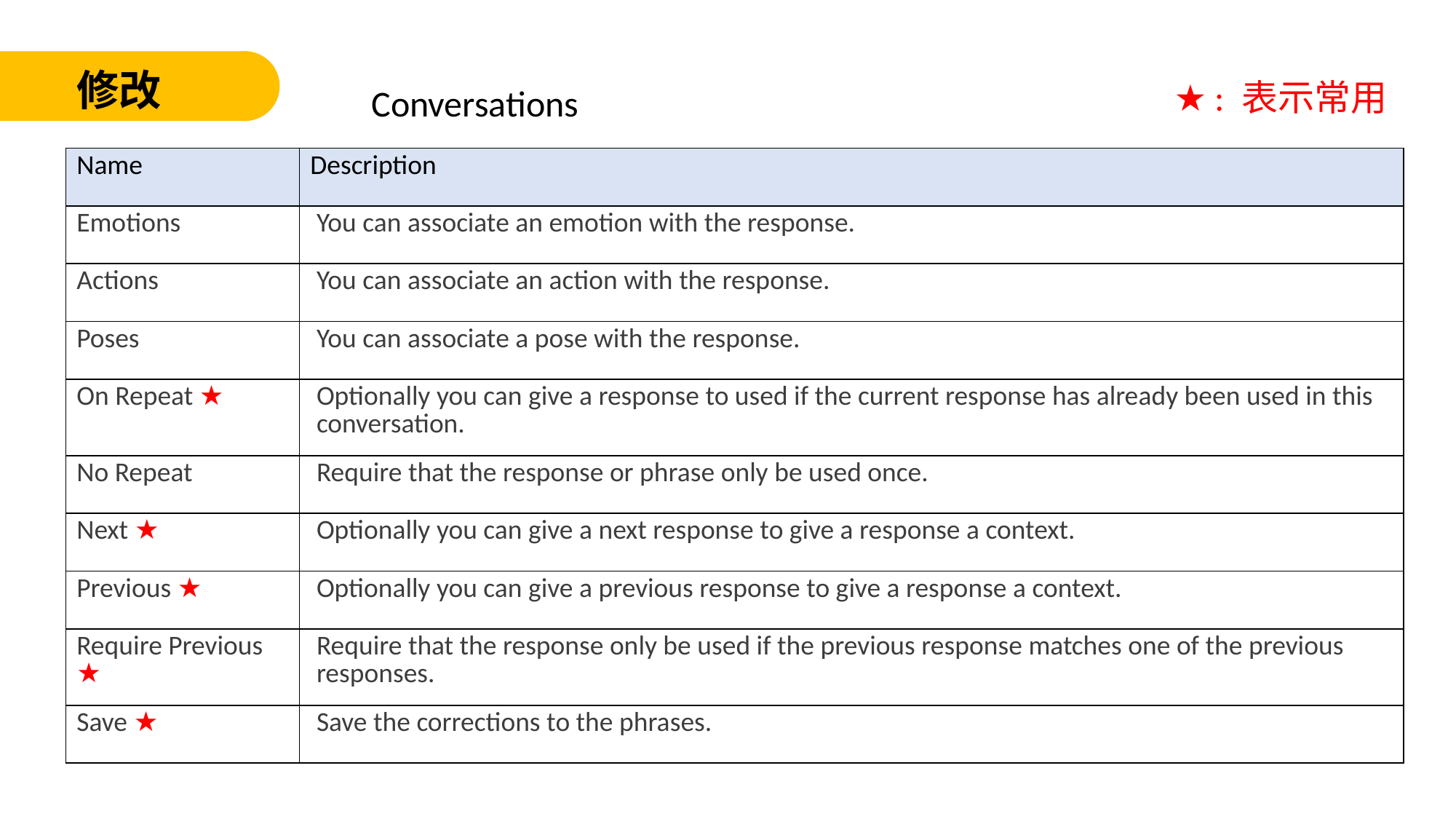

★ : 表示常用

Conversations
修改
| Name | Description |
| --- | --- |
| Emotions | You can associate an emotion with the response. |
| Actions | You can associate an action with the response. |
| Poses | You can associate a pose with the response. |
| On Repeat ★ | Optionally you can give a response to used if the current response has already been used in this conversation. |
| No Repeat | Require that the response or phrase only be used once. |
| Next ★ | Optionally you can give a next response to give a response a context. |
| Previous ★ | Optionally you can give a previous response to give a response a context. |
| Require Previous ★ | Require that the response only be used if the previous response matches one of the previous responses. |
| Save ★ | Save the corrections to the phrases. |